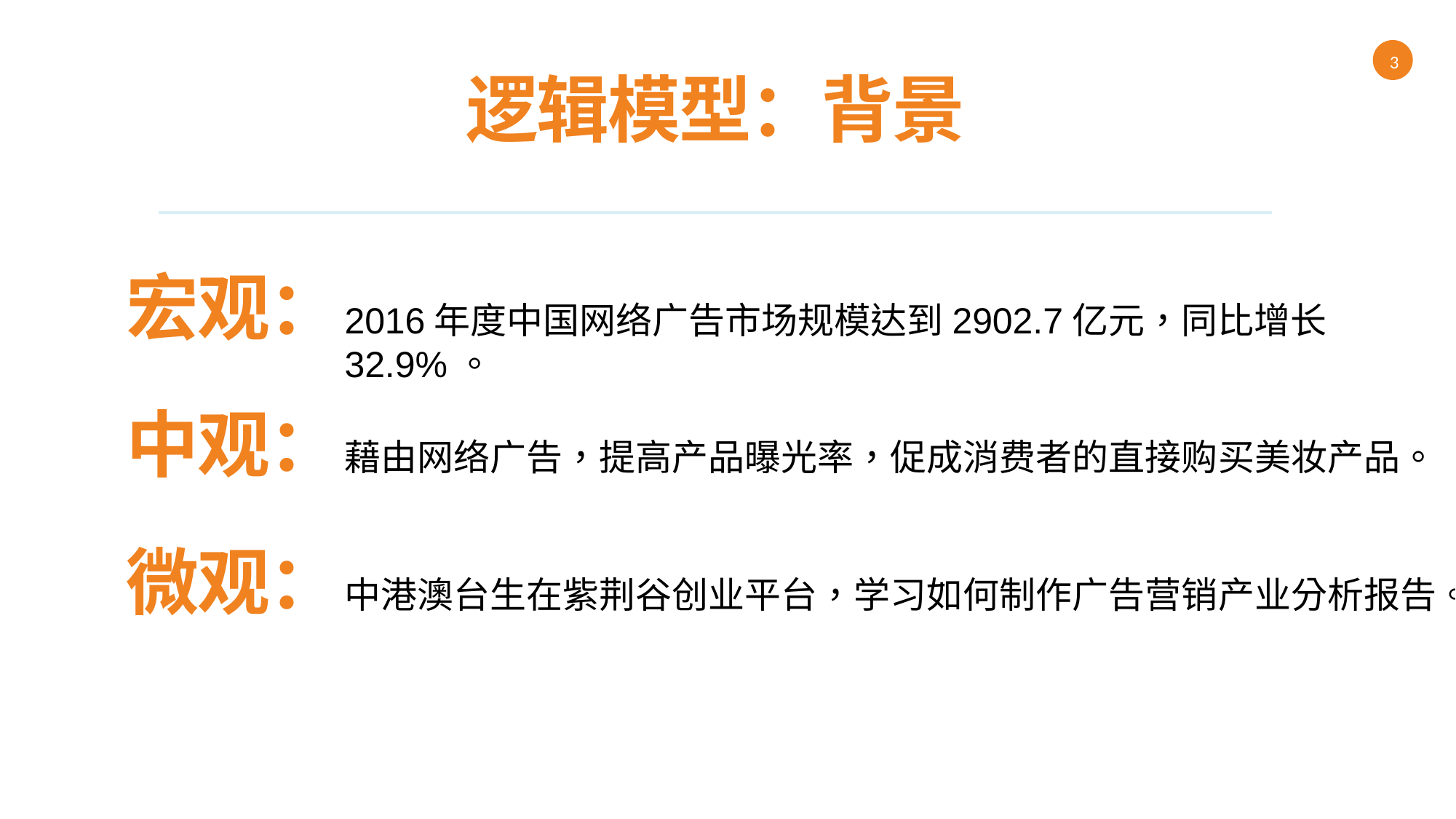

3
逻辑模型：背景
宏观：
2016年度中国网络广告市场规模达到2902.7亿元，同比增长32.9%。

中观：
藉由网络广告，提高产品曝光率，促成消费者的直接购买美妆产品。
微观：
中港澳台生在紫荆谷创业平台，学习如何制作广告营销产业分析报告。